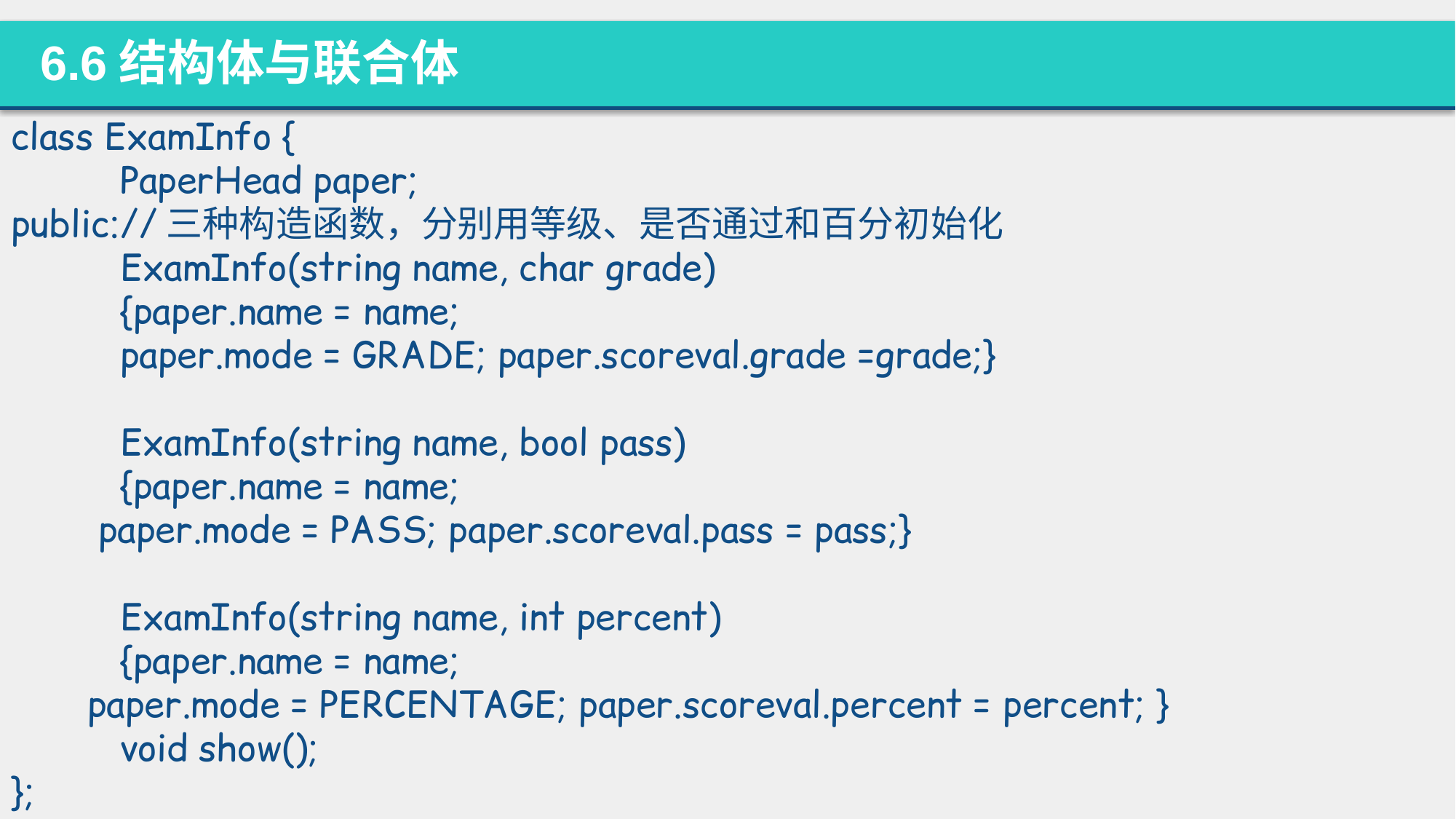

6.6结构体与联合体
class ExamInfo {
	PaperHead paper;
public://三种构造函数，分别用等级、是否通过和百分初始化
	ExamInfo(string name, char grade)
	{paper.name = name;
	paper.mode = GRADE; paper.scoreval.grade =grade;}

	ExamInfo(string name, bool pass)
	{paper.name = name;
        paper.mode = PASS; paper.scoreval.pass = pass;}

	ExamInfo(string name, int percent)
	{paper.name = name;
       paper.mode = PERCENTAGE; paper.scoreval.percent = percent; }
	void show();
};